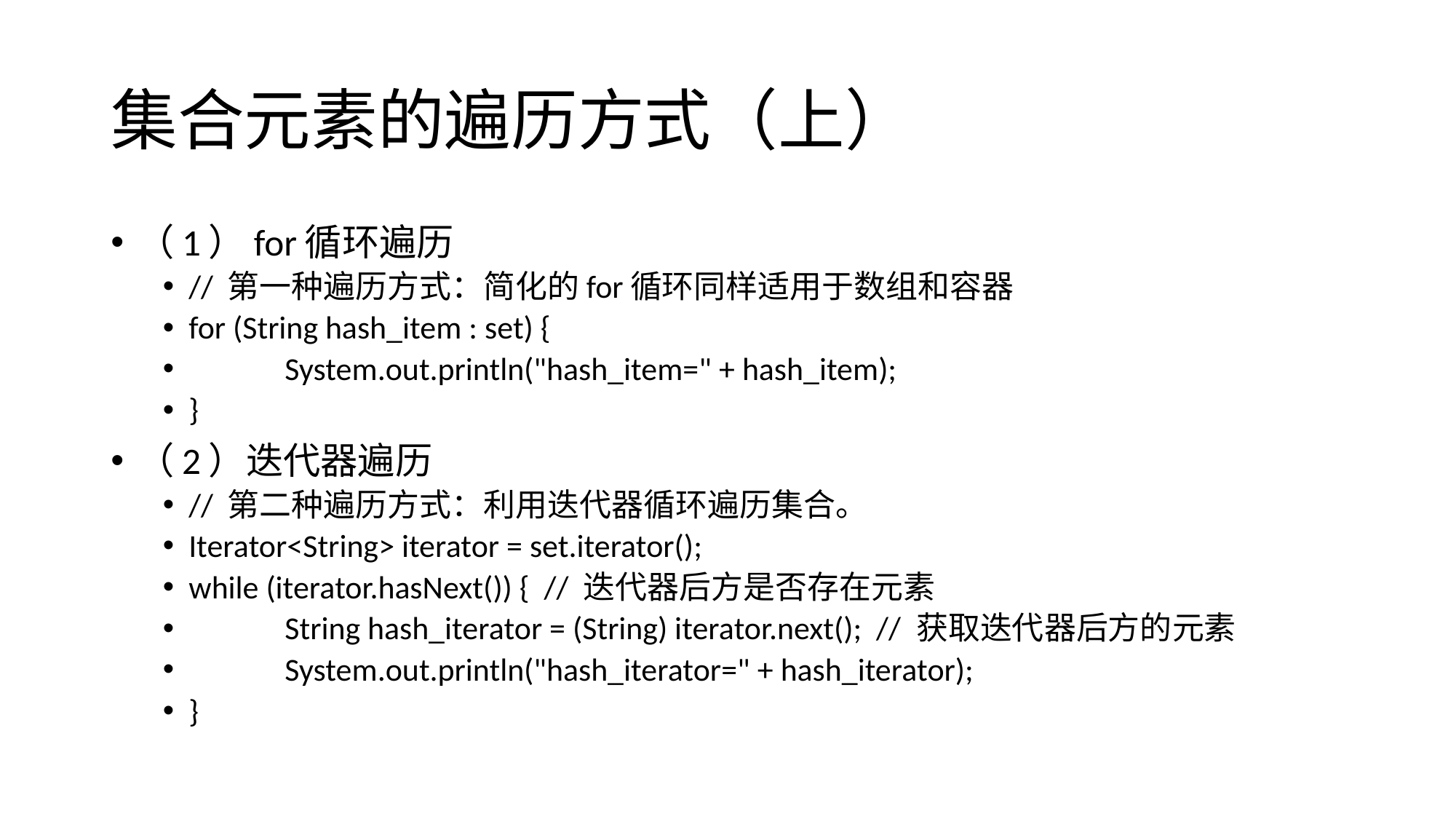

# 集合元素的遍历方式（上）
（1）for循环遍历
// 第一种遍历方式：简化的for循环同样适用于数组和容器
for (String hash_item : set) {
	System.out.println("hash_item=" + hash_item);
}
（2）迭代器遍历
// 第二种遍历方式：利用迭代器循环遍历集合。
Iterator<String> iterator = set.iterator();
while (iterator.hasNext()) {  // 迭代器后方是否存在元素
	String hash_iterator = (String) iterator.next();  // 获取迭代器后方的元素
	System.out.println("hash_iterator=" + hash_iterator);
}